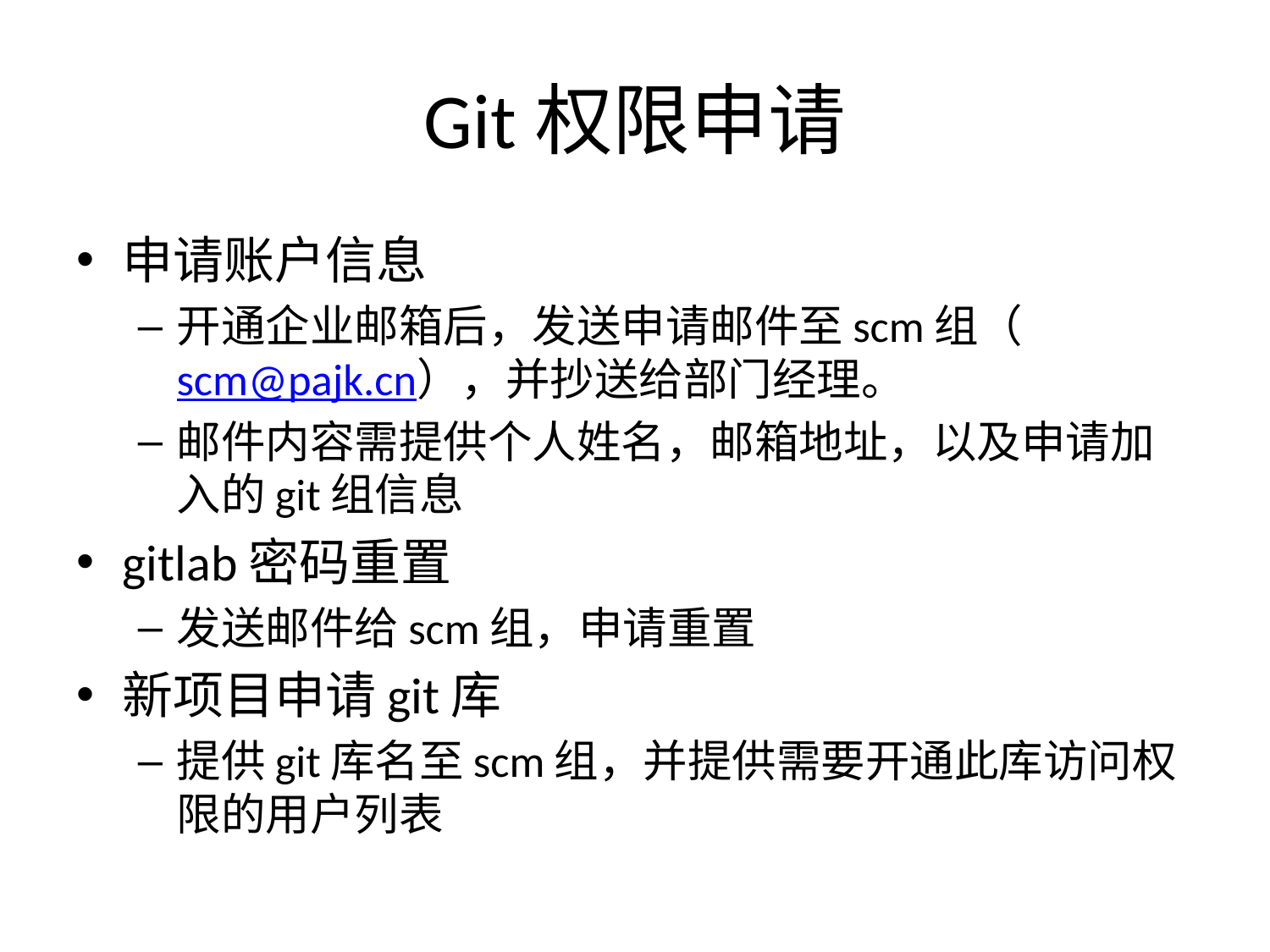

# Git权限申请
申请账户信息
开通企业邮箱后，发送申请邮件至scm组（scm@pajk.cn），并抄送给部门经理。
邮件内容需提供个人姓名，邮箱地址，以及申请加入的git组信息
gitlab密码重置
发送邮件给scm组，申请重置
新项目申请git库
提供git库名至scm组，并提供需要开通此库访问权限的用户列表